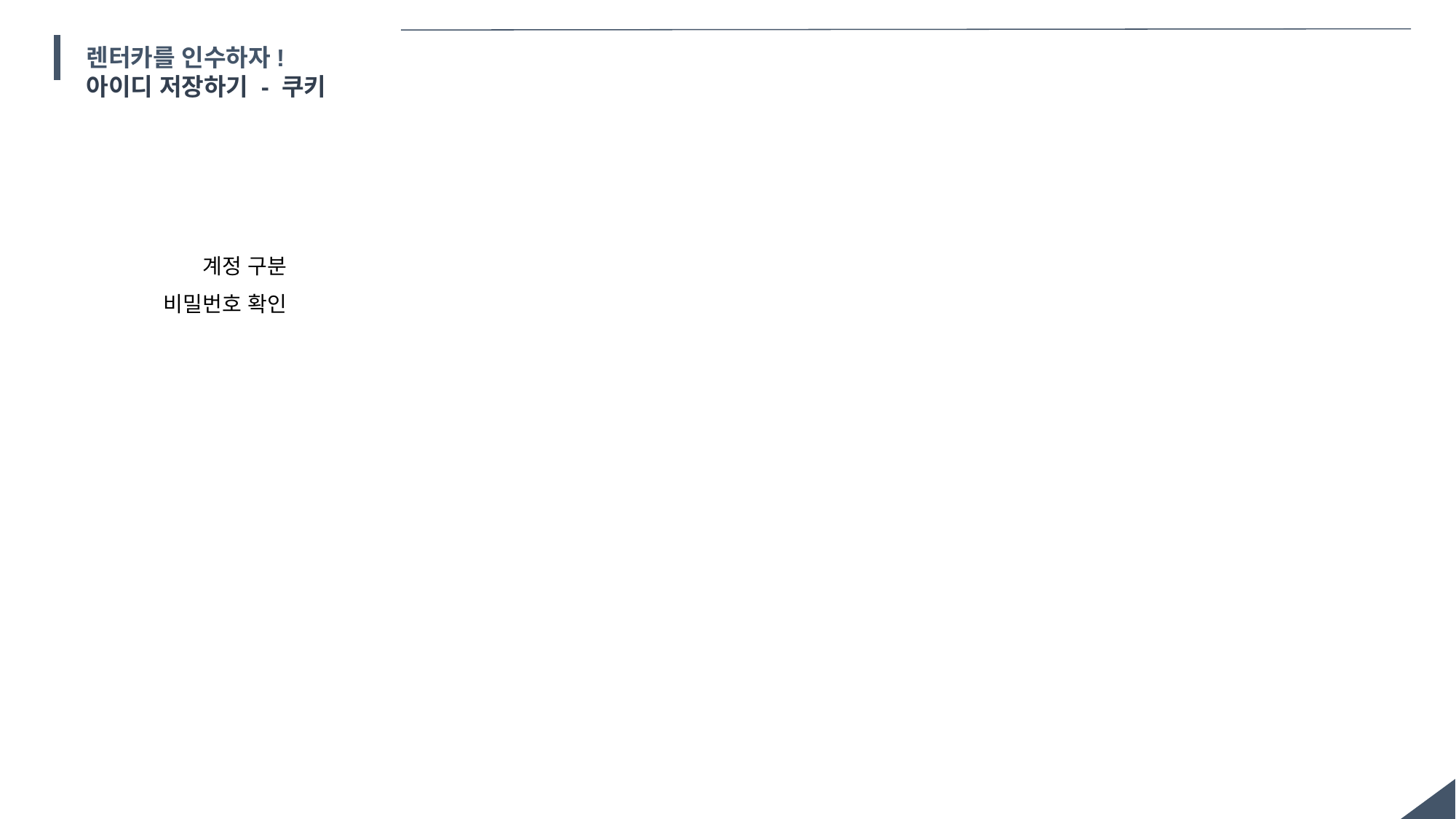

렌터카를 인수하자!
아이디 저장하기 - 쿠키
계정 구분
비밀번호 확인